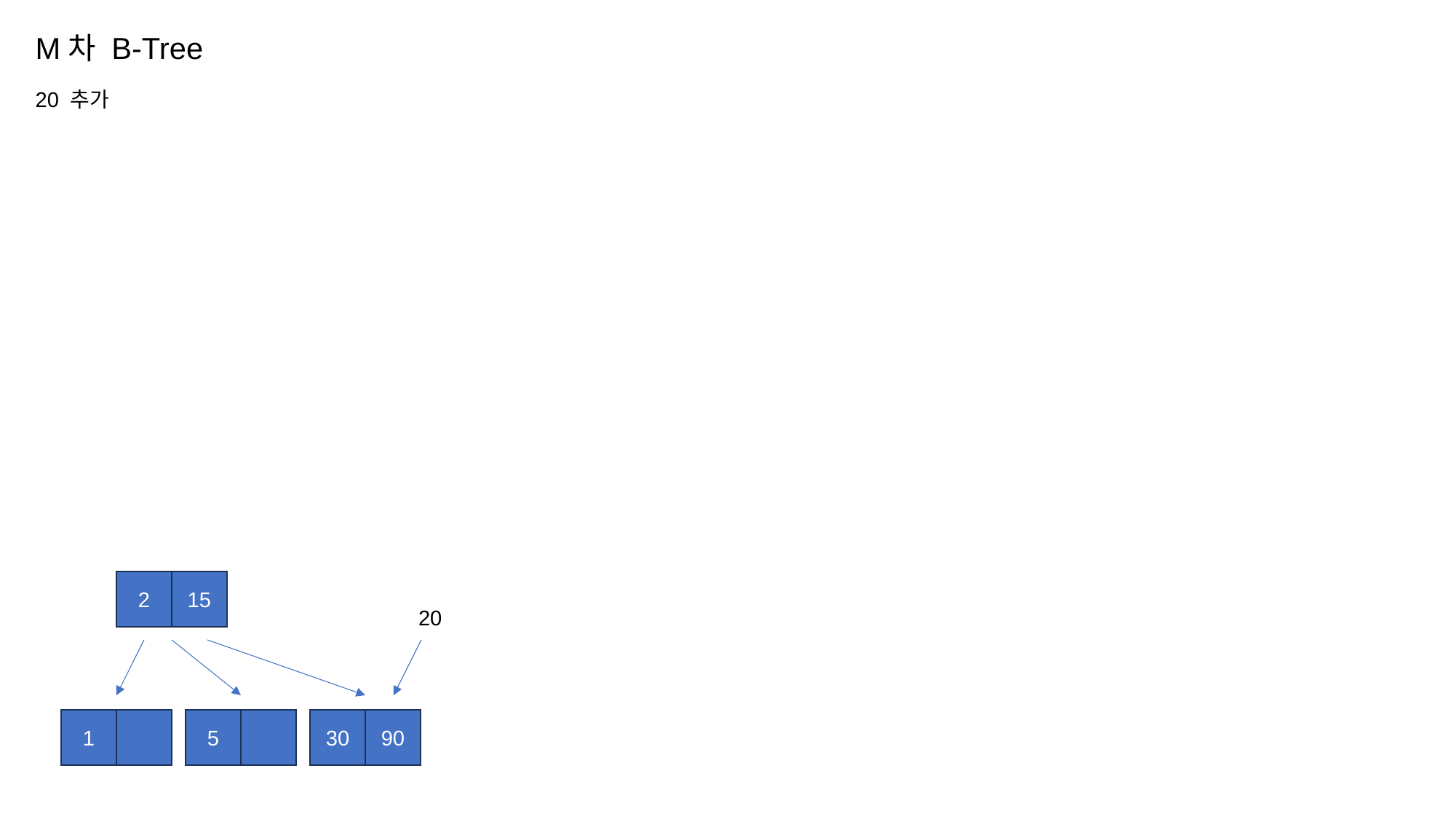

# M차 B-Tree 20 추가
2
15
20
1

5

30
90